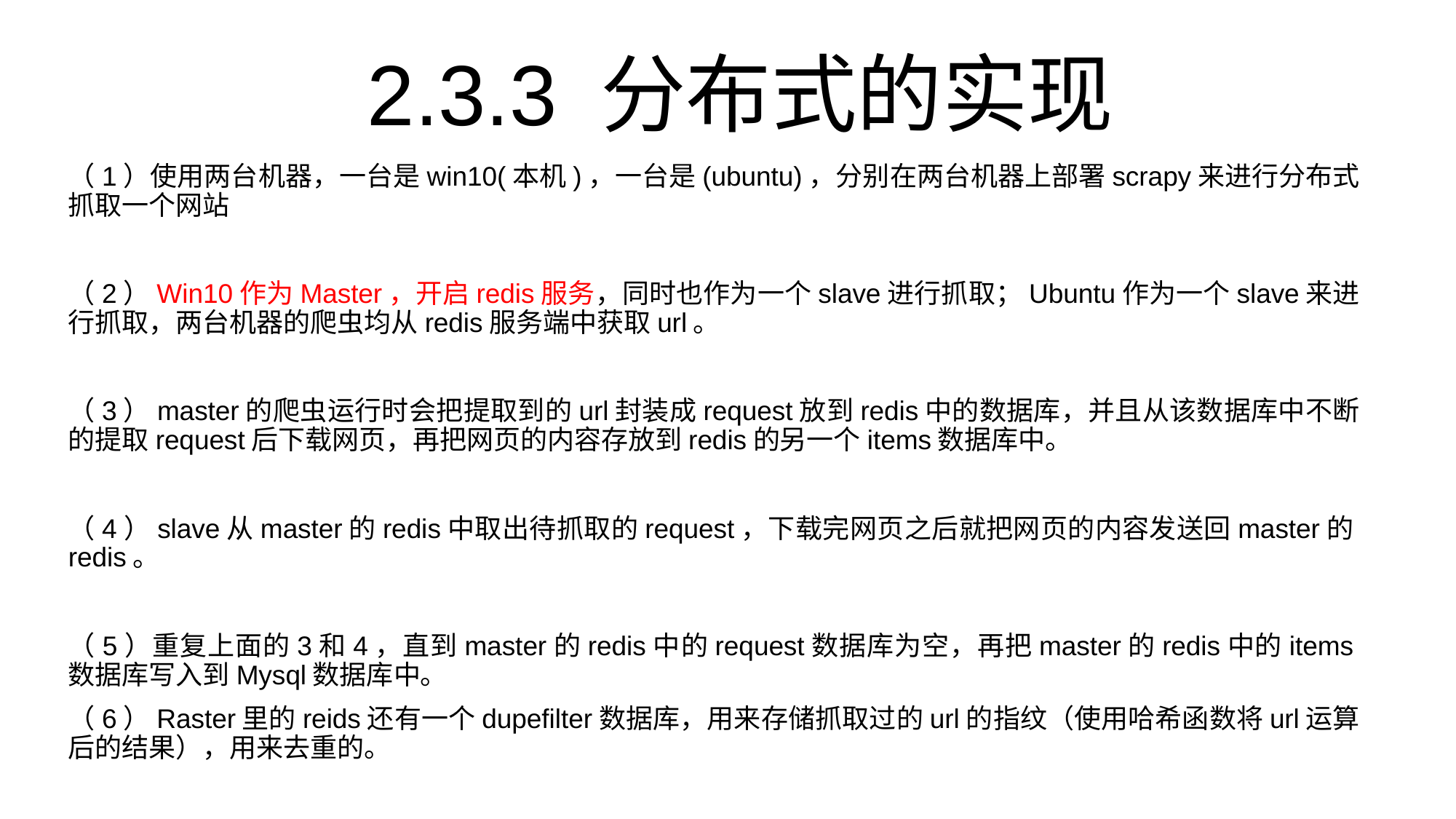

# 2.3.3 分布式的实现
（1）使用两台机器，一台是win10(本机)，一台是(ubuntu)，分别在两台机器上部署scrapy来进行分布式抓取一个网站

（2）Win10作为Master，开启redis服务，同时也作为一个slave进行抓取；Ubuntu作为一个slave来进行抓取，两台机器的爬虫均从redis服务端中获取url。

（3）master的爬虫运行时会把提取到的url封装成request放到redis中的数据库，并且从该数据库中不断的提取request后下载网页，再把网页的内容存放到redis的另一个items数据库中。

（4）slave从master的redis中取出待抓取的request，下载完网页之后就把网页的内容发送回master的redis。

（5）重复上面的3和4，直到master的redis中的request数据库为空，再把master的redis中的items数据库写入到Mysql数据库中。
（6）Raster里的reids还有一个dupefilter数据库，用来存储抓取过的url的指纹（使用哈希函数将url运算后的结果），用来去重的。